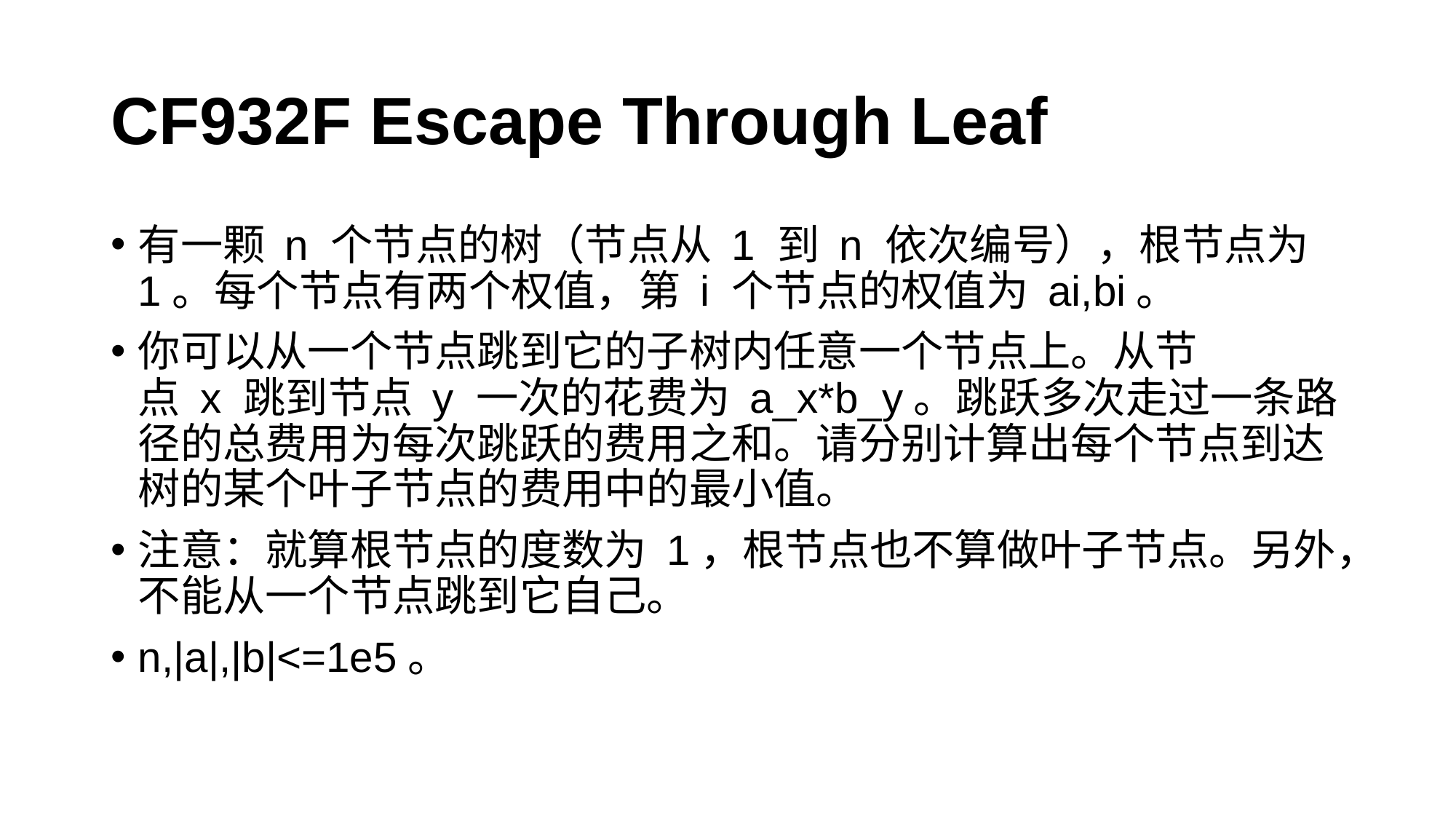

# CF932F Escape Through Leaf
有一颗 n 个节点的树（节点从 1 到 n 依次编号），根节点为 1。每个节点有两个权值，第 i 个节点的权值为 ai​,bi​。
你可以从一个节点跳到它的子树内任意一个节点上。从节点 x 跳到节点 y 一次的花费为 a_x​*b_y​。跳跃多次走过一条路径的总费用为每次跳跃的费用之和。请分别计算出每个节点到达树的某个叶子节点的费用中的最小值。
注意：就算根节点的度数为 1，根节点也不算做叶子节点。另外，不能从一个节点跳到它自己。
n,|a|,|b|<=1e5。